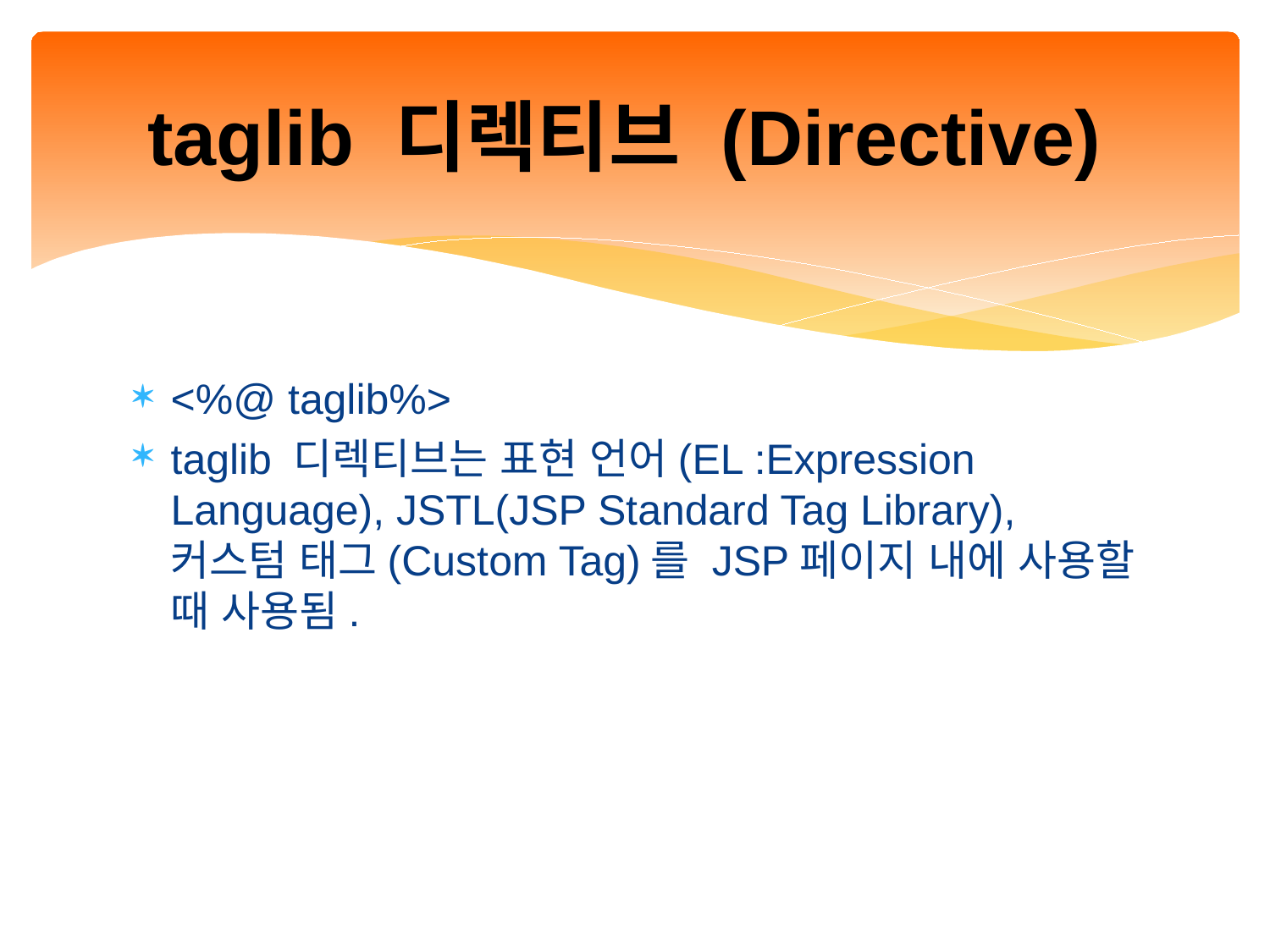

# taglib 디렉티브 (Directive)
<%@ taglib%>
taglib 디렉티브는 표현 언어(EL :Expression Language), JSTL(JSP Standard Tag Library), 커스텀 태그(Custom Tag)를 JSP페이지 내에 사용할 때 사용됨.